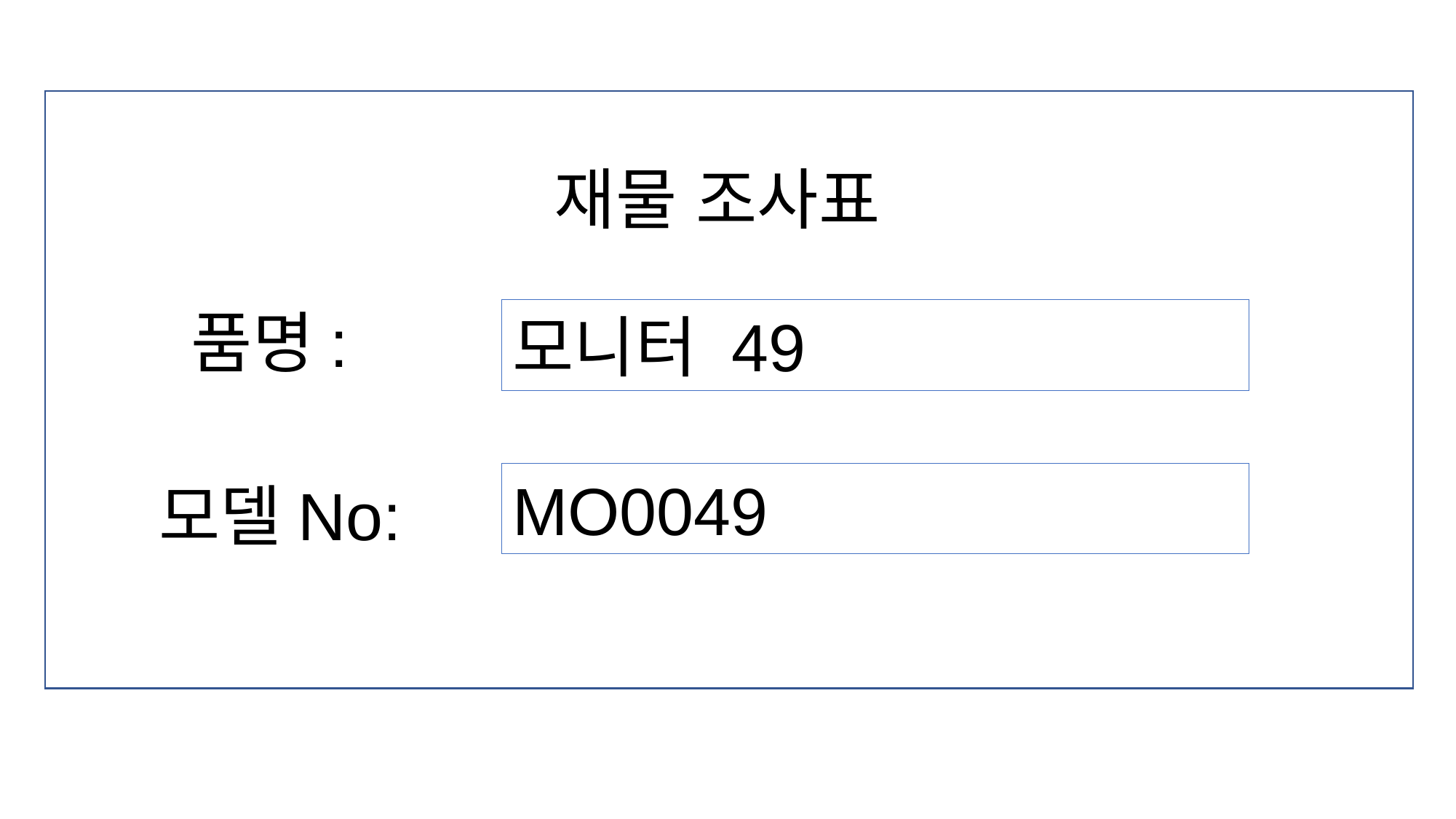

재물 조사표
품명:
모니터 49
MO0049
모델No: